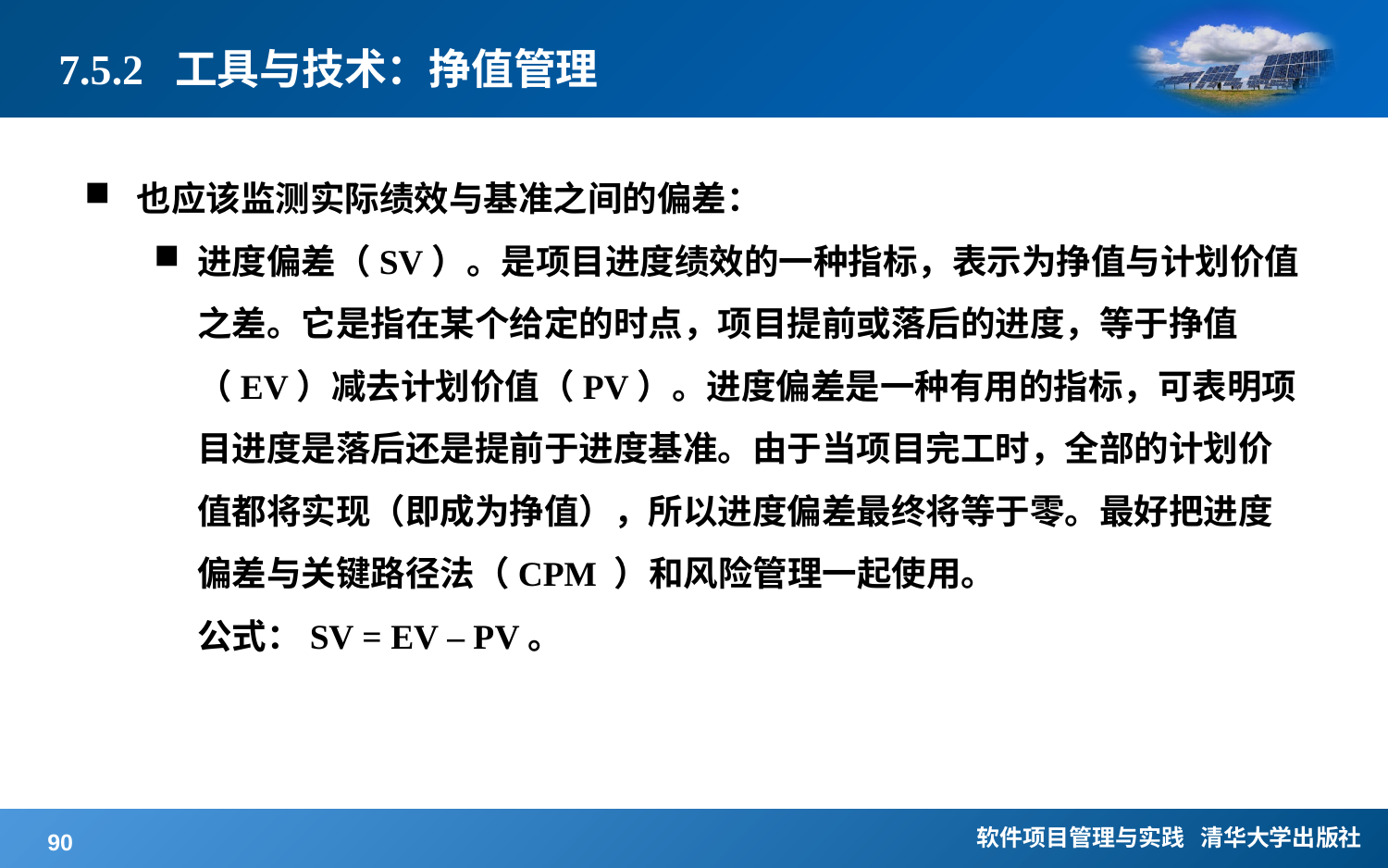

# 7.5.2  工具与技术：挣值管理
也应该监测实际绩效与基准之间的偏差：
进度偏差（SV）。是项目进度绩效的一种指标，表示为挣值与计划价值之差。它是指在某个给定的时点，项目提前或落后的进度，等于挣值（EV）减去计划价值（PV）。进度偏差是一种有用的指标，可表明项目进度是落后还是提前于进度基准。由于当项目完工时，全部的计划价值都将实现（即成为挣值），所以进度偏差最终将等于零。最好把进度偏差与关键路径法（CPM ）和风险管理一起使用。
公式：SV = EV – PV。